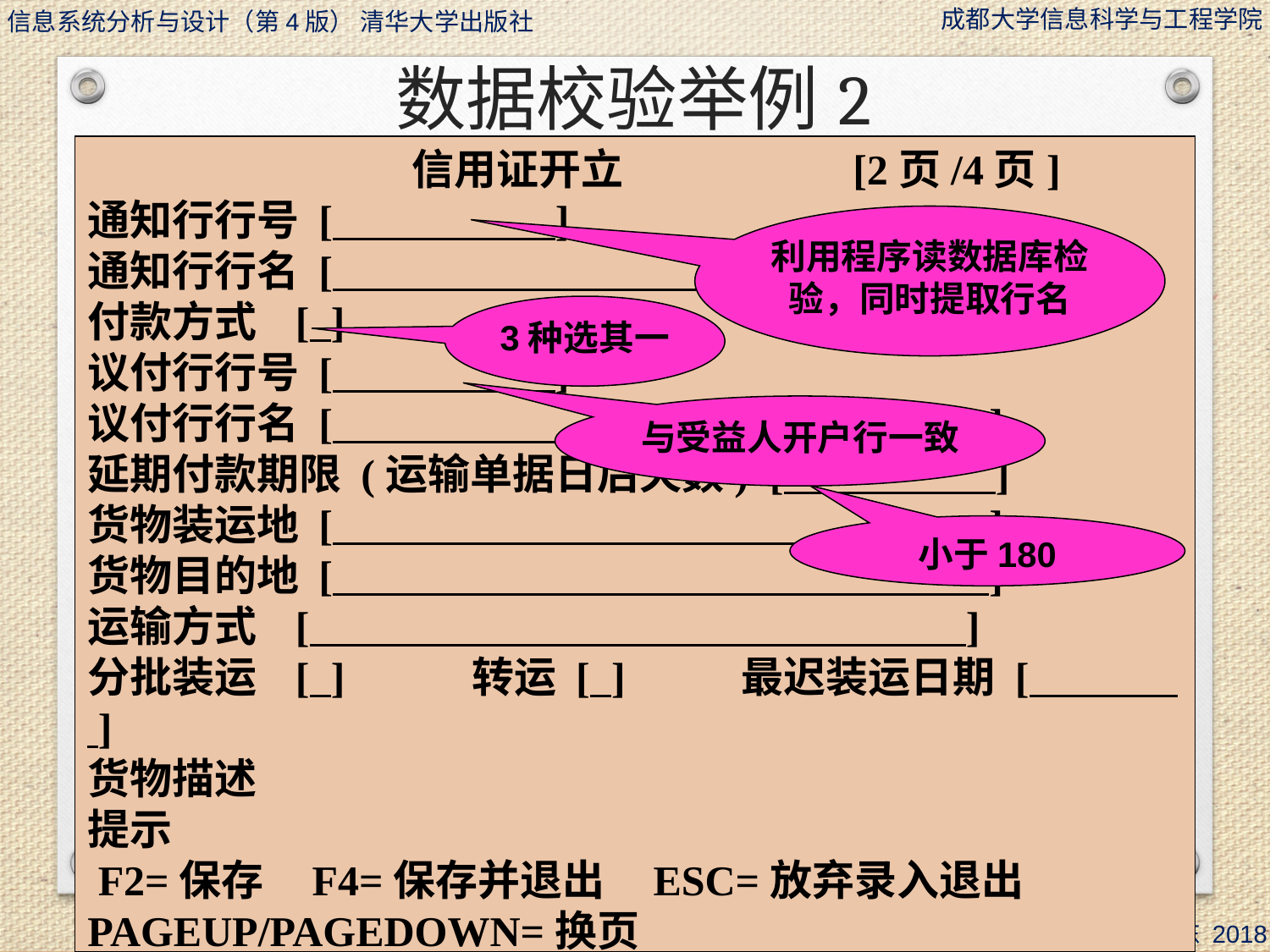

# 数据校验举例2
                                 信用证开立                       [2页/4页]
通知行行号 [                     ]
通知行行名 [                                                              ]
付款方式   [  ]
议付行行号 [                     ]
议付行行名 [                                                              ]
延期付款期限 (运输单据日后天数)  [                    ]
货物装运地 [                                                              ]
货物目的地 [                                                              ]
运输方式   [                                                              ]
分批装运   [  ]           转运 [  ]          最迟装运日期 [                ]
货物描述
提示
 F2=保存    F4=保存并退出    ESC=放弃录入退出
PAGEUP/PAGEDOWN=换页
利用程序读数据库检验，同时提取行名

3种选其一
与受益人开户行一致
小于180